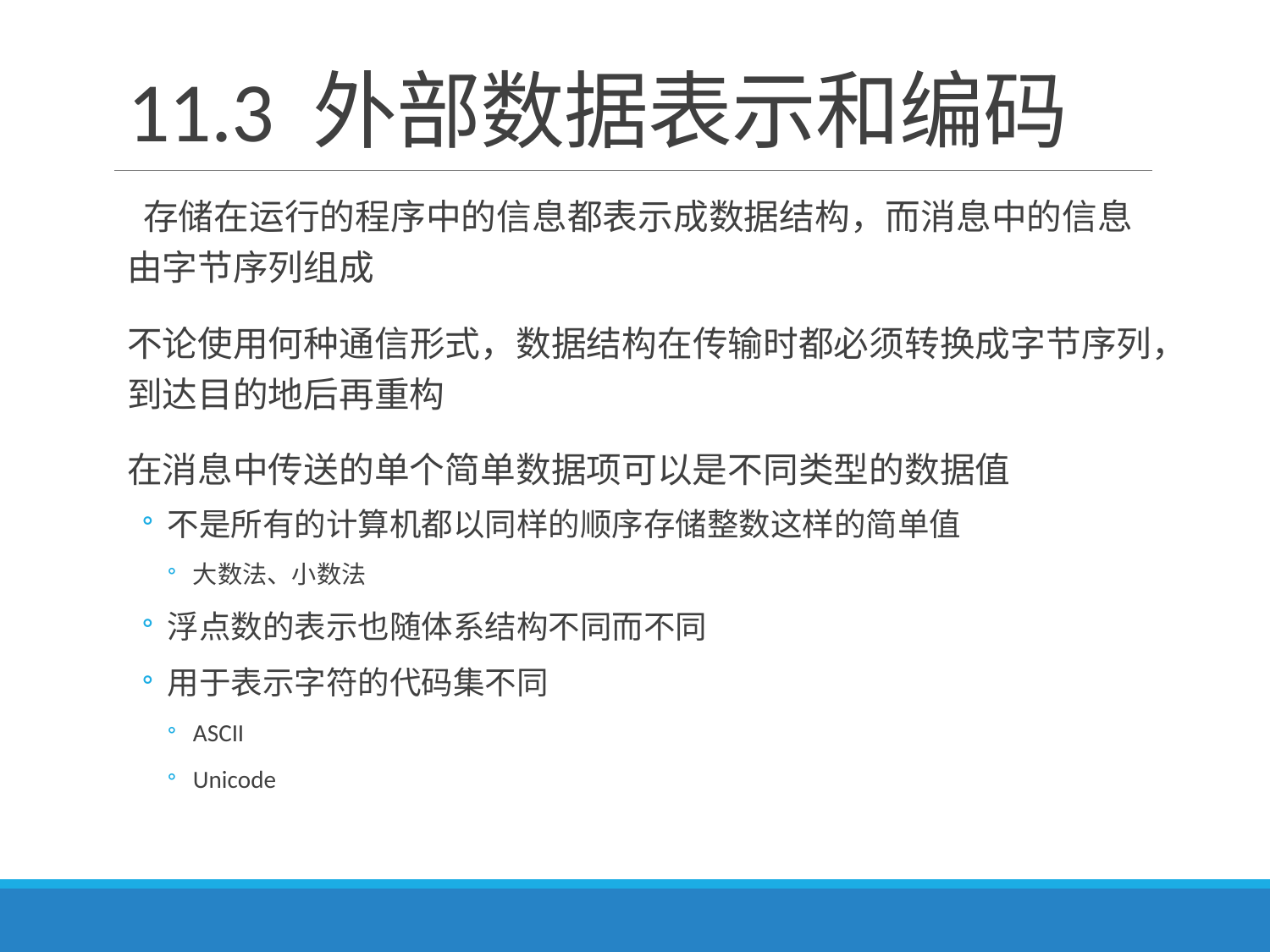

# 11.3 外部数据表示和编码
 存储在运行的程序中的信息都表示成数据结构，而消息中的信息由字节序列组成
不论使用何种通信形式，数据结构在传输时都必须转换成字节序列，到达目的地后再重构
在消息中传送的单个简单数据项可以是不同类型的数据值
不是所有的计算机都以同样的顺序存储整数这样的简单值
大数法、小数法
浮点数的表示也随体系结构不同而不同
用于表示字符的代码集不同
ASCII
Unicode
28